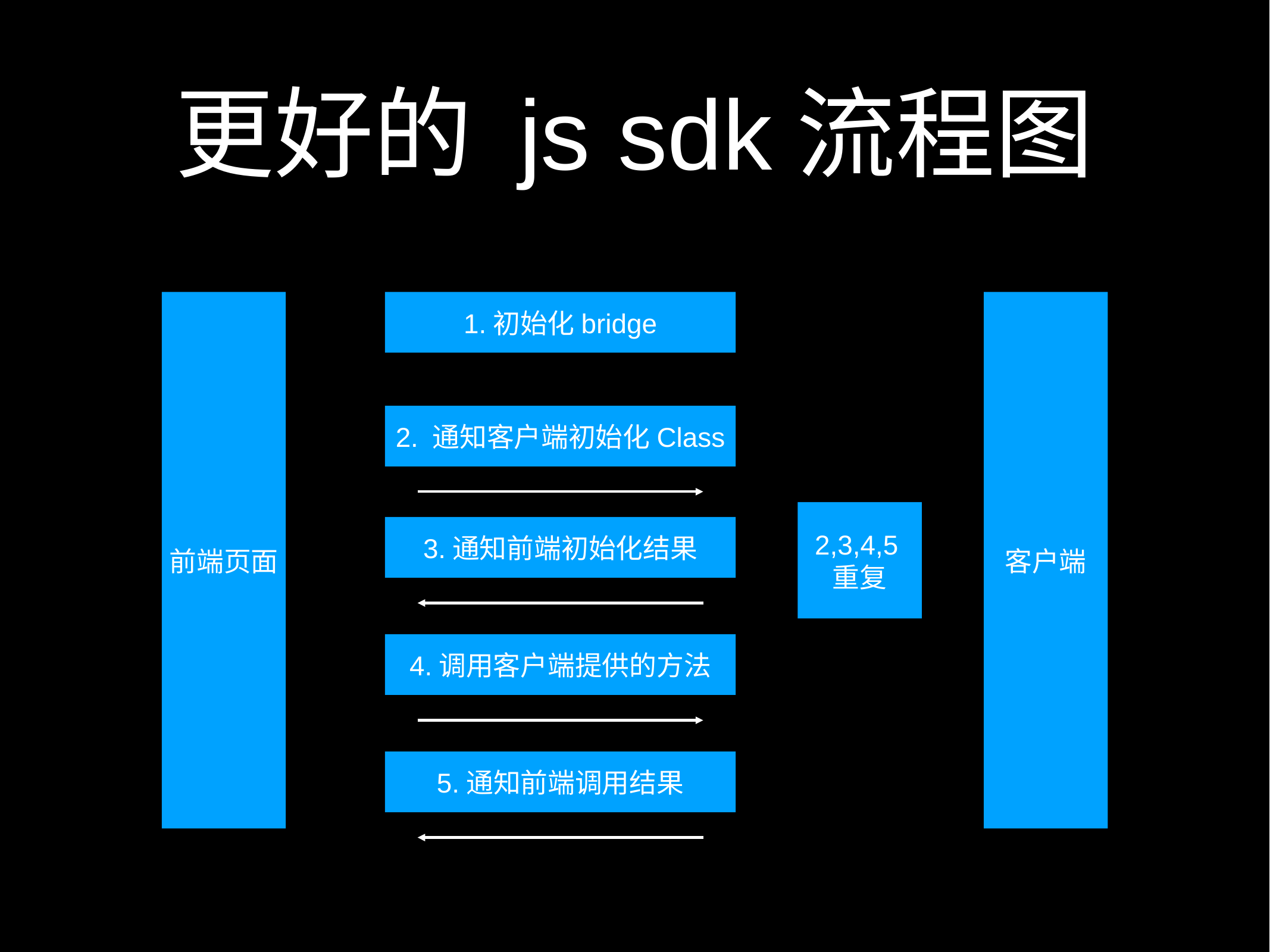

# 更好的 js sdk流程图
前端页面
1.初始化bridge
客户端
2. 通知客户端初始化Class

2,3,4,5重复
3.通知前端初始化结果

4.调用客户端提供的方法

5.通知前端调用结果